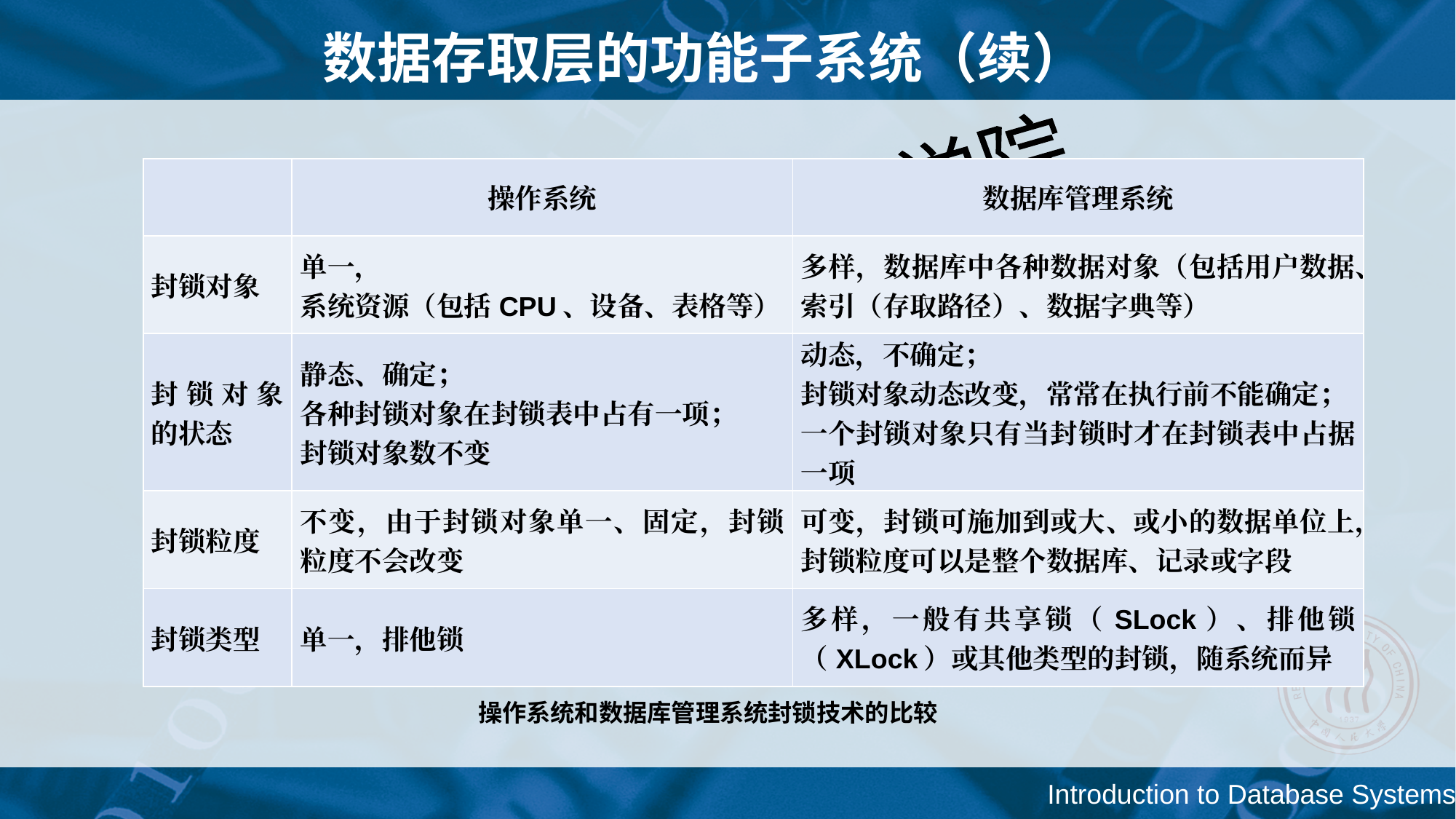

数据存取层的功能子系统（续）
|  | 操作系统 | 数据库管理系统 |
| --- | --- | --- |
| 封锁对象 | 单一， 系统资源（包括CPU、设备、表格等） | 多样，数据库中各种数据对象（包括用户数据、索引（存取路径）、数据字典等） |
| 封锁对象的状态 | 静态、确定； 各种封锁对象在封锁表中占有一项； 封锁对象数不变 | 动态，不确定； 封锁对象动态改变，常常在执行前不能确定； 一个封锁对象只有当封锁时才在封锁表中占据一项 |
| 封锁粒度 | 不变，由于封锁对象单一、固定，封锁粒度不会改变 | 可变，封锁可施加到或大、或小的数据单位上，封锁粒度可以是整个数据库、记录或字段 |
| 封锁类型 | 单一，排他锁 | 多样，一般有共享锁（SLock）、排他锁（XLock）或其他类型的封锁，随系统而异 |
操作系统和数据库管理系统封锁技术的比较